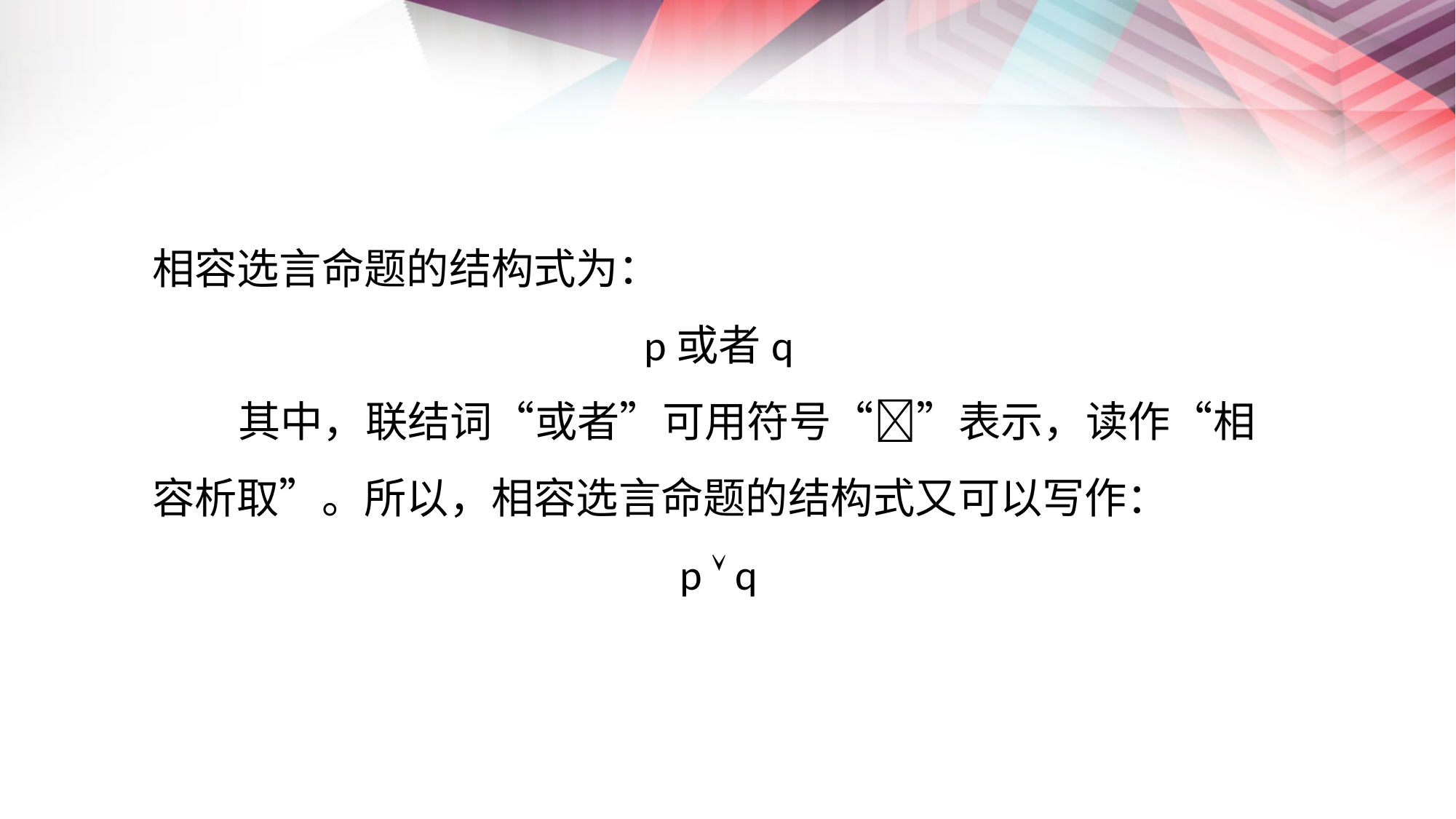

相容选言命题的结构式为：
p或者q
        其中，联结词“或者”可用符号“∨”表示，读作“相容析取”。所以，相容选言命题的结构式又可以写作：
p ∨ q